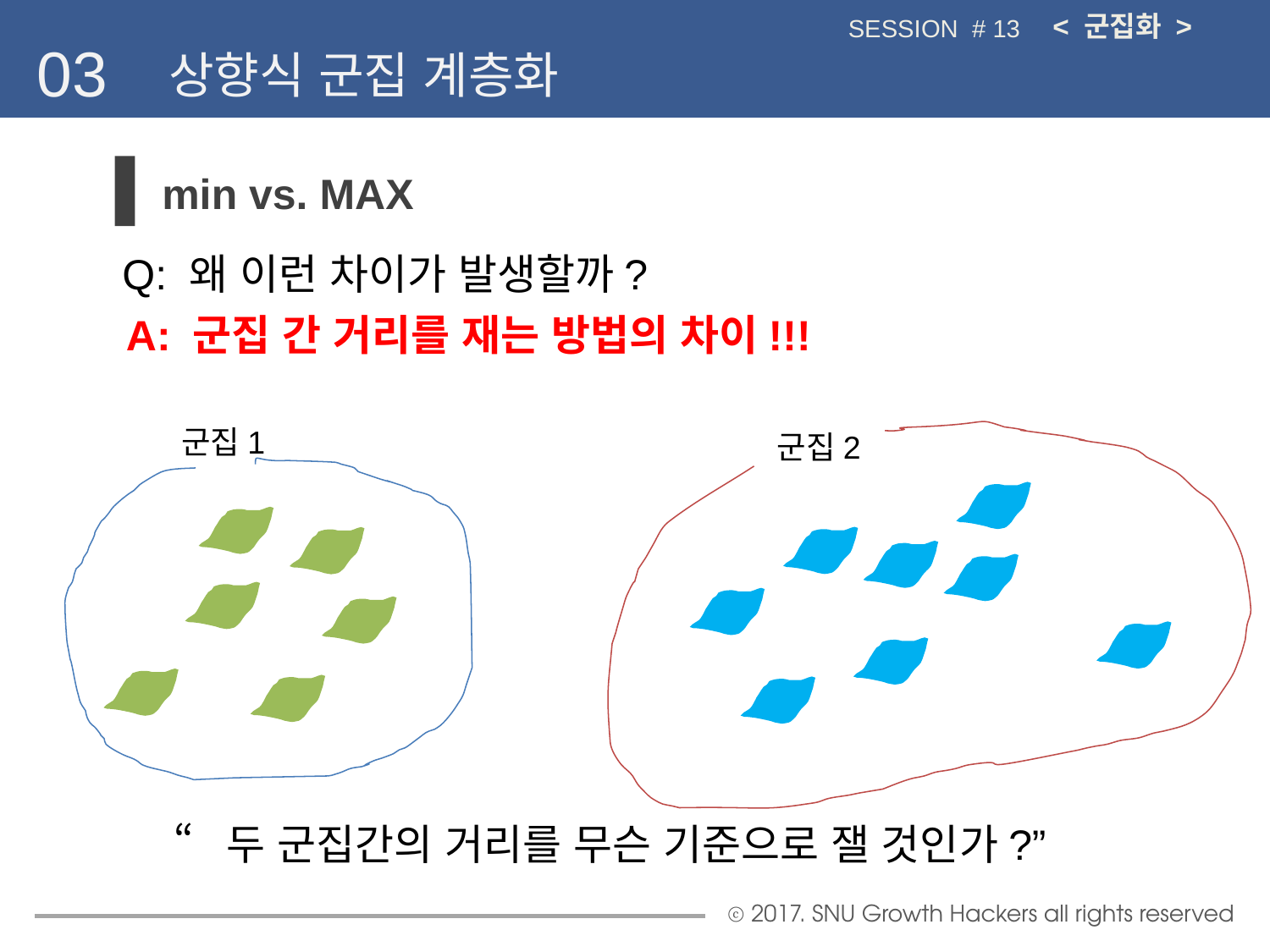

< 군집화 >
SESSION  # 13
03
상향식 군집 계층화

min vs. MAX
Q: 왜 이런 차이가 발생할까?
A: 군집 간 거리를 재는 방법의 차이!!!
군집1
군집2

“두 군집간의 거리를 무슨 기준으로 잴 것인가?”
ⓒ 2017. SNU Growth Hackers all rights reserved